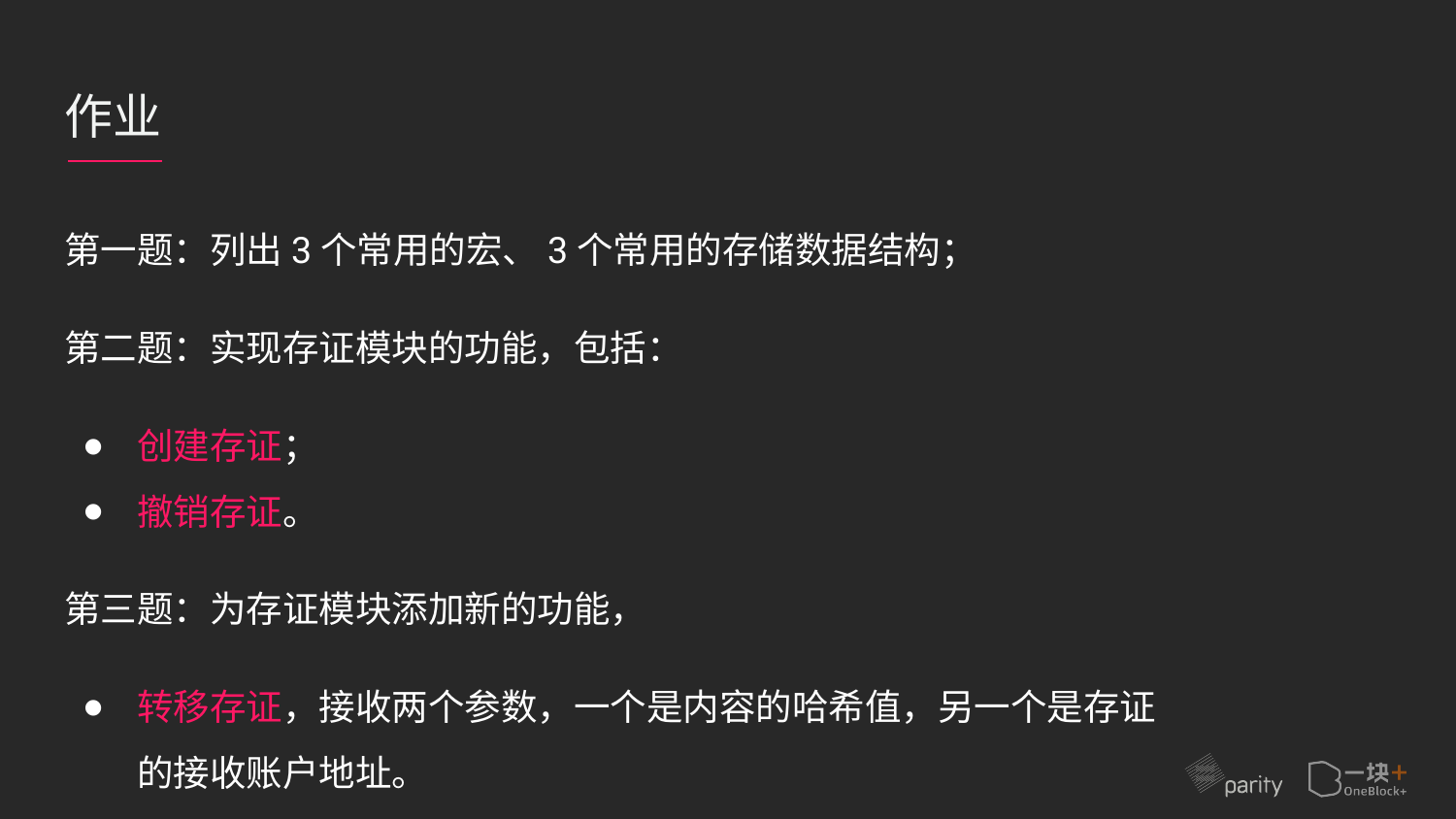

# 作业
第一题：列出3个常用的宏、3个常用的存储数据结构；
第二题：实现存证模块的功能，包括：
创建存证；
撤销存证。
第三题：为存证模块添加新的功能，
转移存证，接收两个参数，一个是内容的哈希值，另一个是存证的接收账户地址。